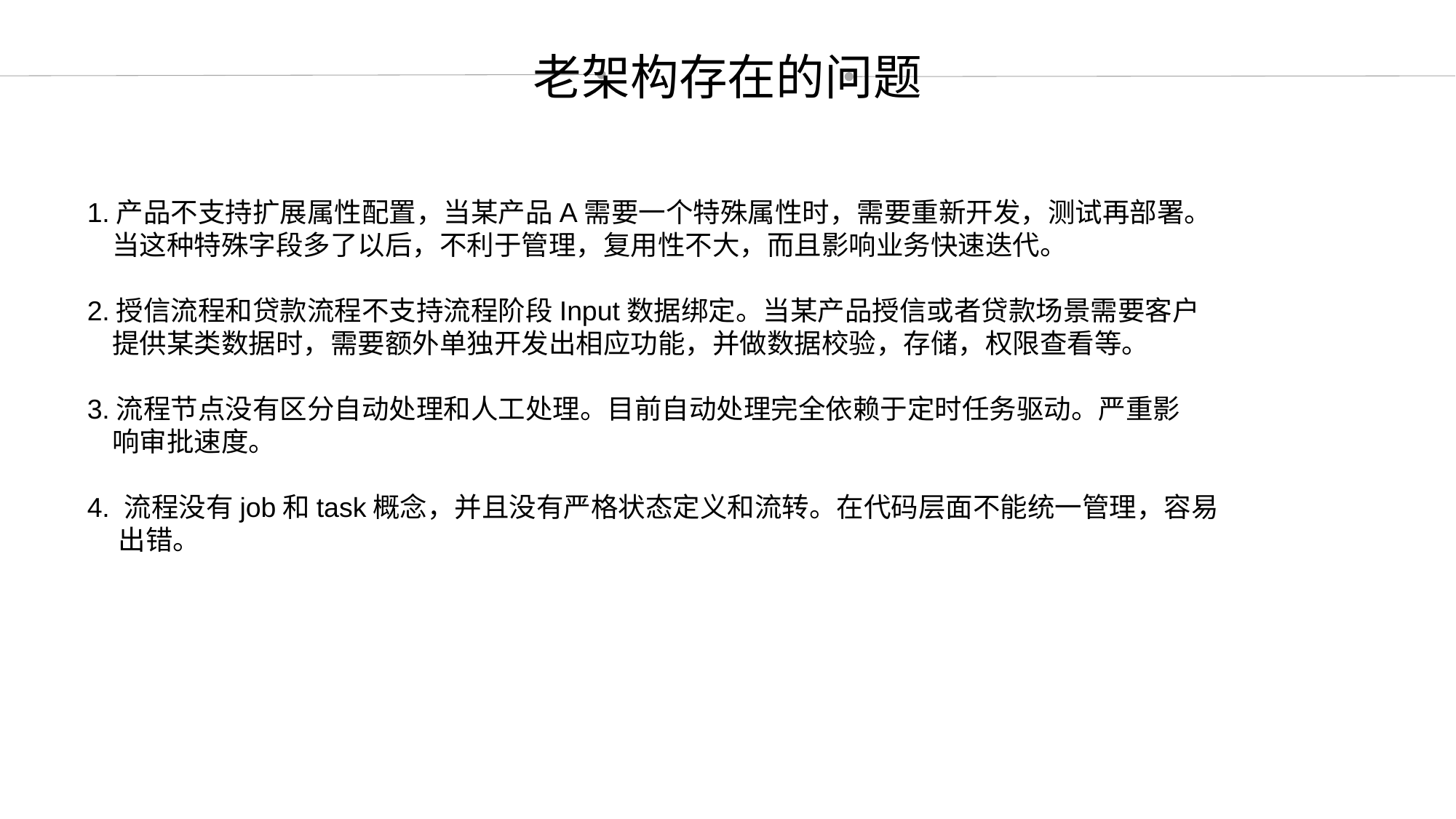

老架构存在的问题
1.产品不支持扩展属性配置，当某产品A需要一个特殊属性时，需要重新开发，测试再部署。
   当这种特殊字段多了以后，不利于管理，复用性不大，而且影响业务快速迭代。

2.授信流程和贷款流程不支持流程阶段Input数据绑定。当某产品授信或者贷款场景需要客户
   提供某类数据时，需要额外单独开发出相应功能，并做数据校验，存储，权限查看等。

3.流程节点没有区分自动处理和人工处理。目前自动处理完全依赖于定时任务驱动。严重影
   响审批速度。

4. 流程没有job和task概念，并且没有严格状态定义和流转。在代码层面不能统一管理，容易
    出错。